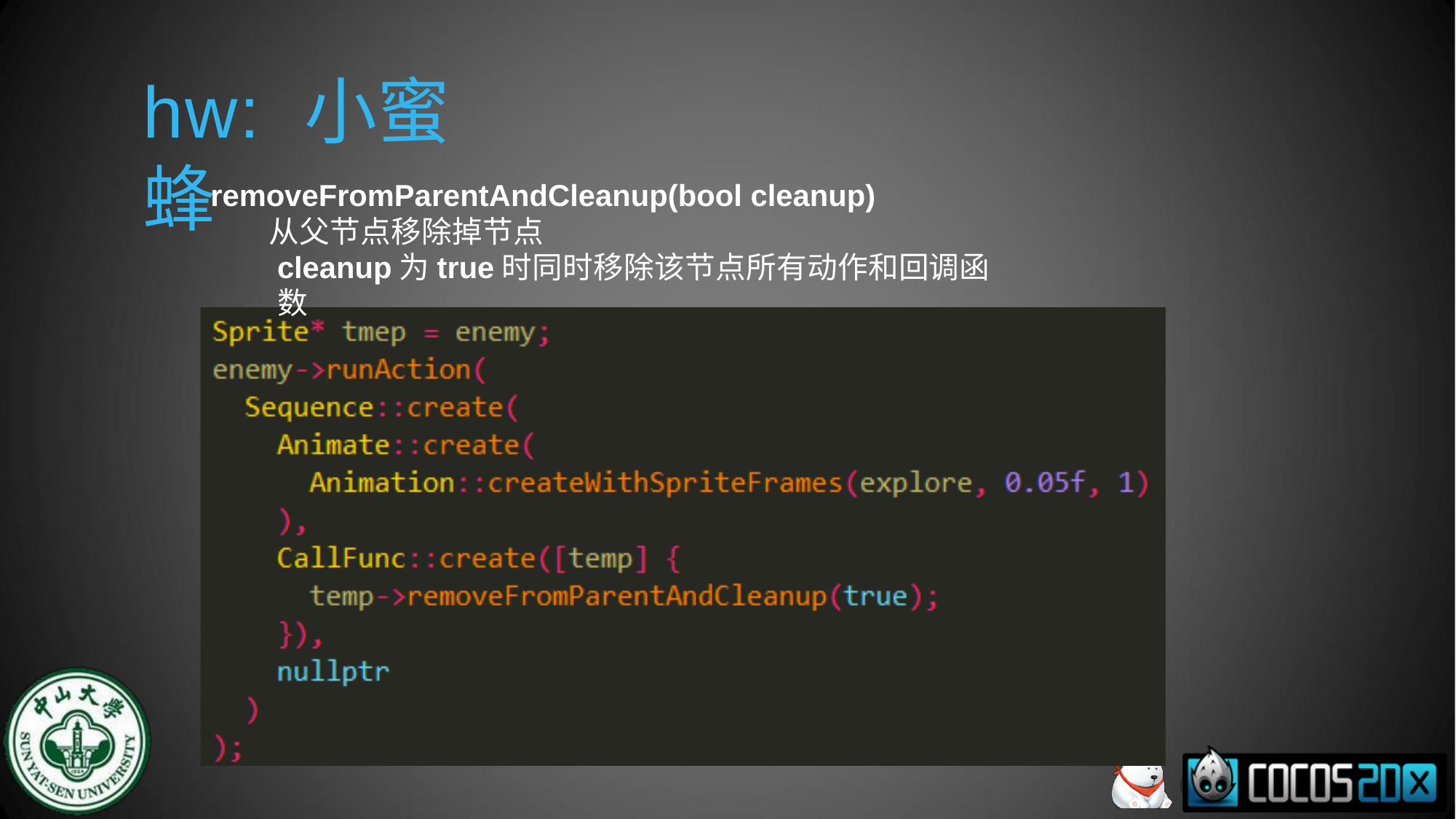

# hw: 小蜜蜂
removeFromParentAndCleanup(bool cleanup)
从父节点移除掉节点
cleanup为true时同时移除该节点所有动作和回调函数